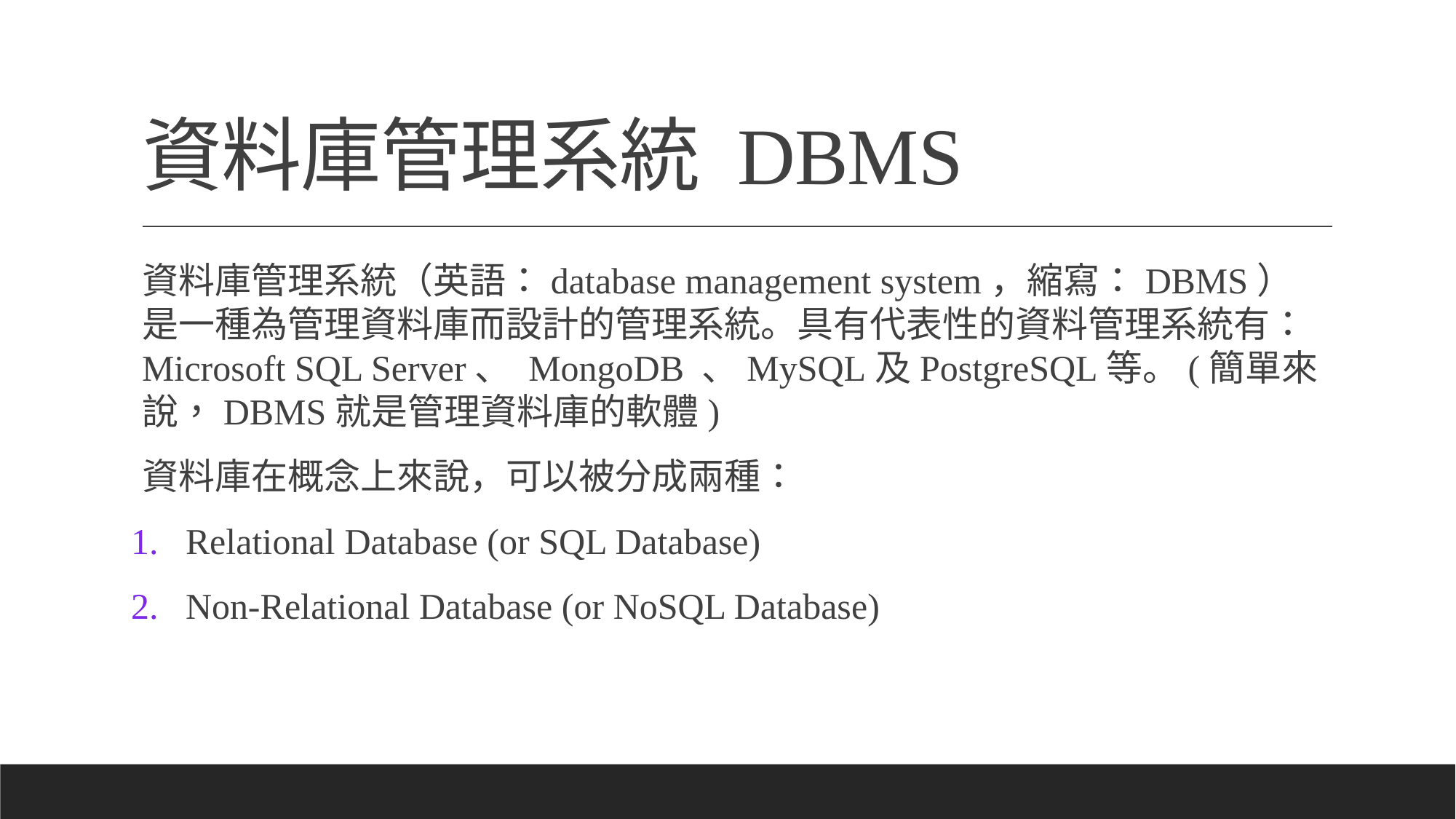

# 資料庫管理系統 DBMS
資料庫管理系統（英語：database management system，縮寫：DBMS） 是一種為管理資料庫而設計的管理系統。具有代表性的資料管理系統有：Microsoft SQL Server、 MongoDB 、MySQL及PostgreSQL等。(簡單來說，DBMS就是管理資料庫的軟體)
資料庫在概念上來說，可以被分成兩種：
Relational Database (or SQL Database)
Non-Relational Database (or NoSQL Database)